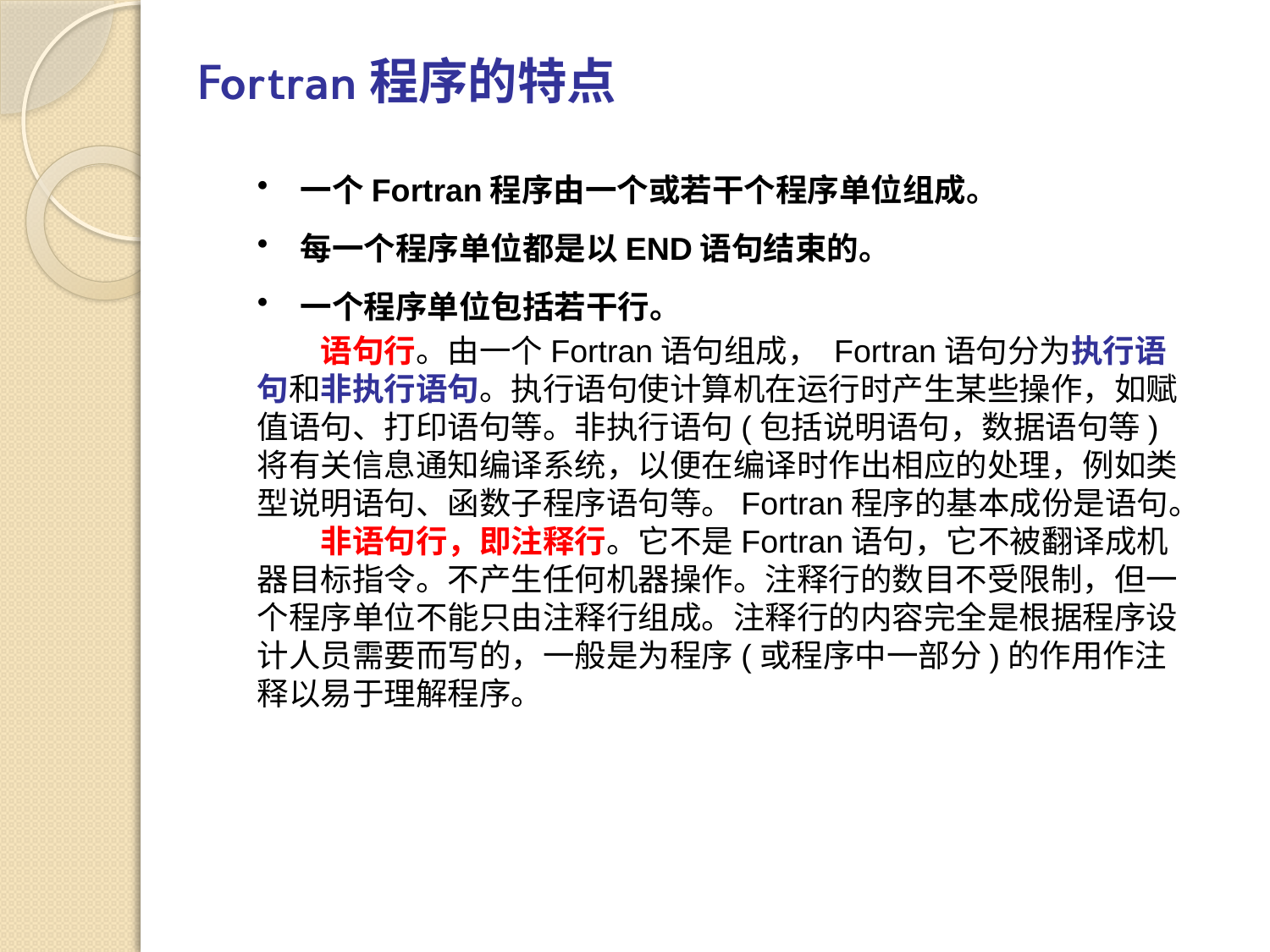

Fortran程序的特点
　一个Fortran程序由一个或若干个程序单位组成。
　每一个程序单位都是以END语句结束的。
　一个程序单位包括若干行。
　　语句行。由一个Fortran语句组成， Fortran语句分为执行语句和非执行语句。执行语句使计算机在运行时产生某些操作，如赋值语句、打印语句等。非执行语句(包括说明语句，数据语句等)将有关信息通知编译系统，以便在编译时作出相应的处理，例如类型说明语句、函数子程序语句等。Fortran程序的基本成份是语句。
　　非语句行，即注释行。它不是Fortran语句，它不被翻译成机器目标指令。不产生任何机器操作。注释行的数目不受限制，但一个程序单位不能只由注释行组成。注释行的内容完全是根据程序设计人员需要而写的，一般是为程序(或程序中一部分)的作用作注释以易于理解程序。